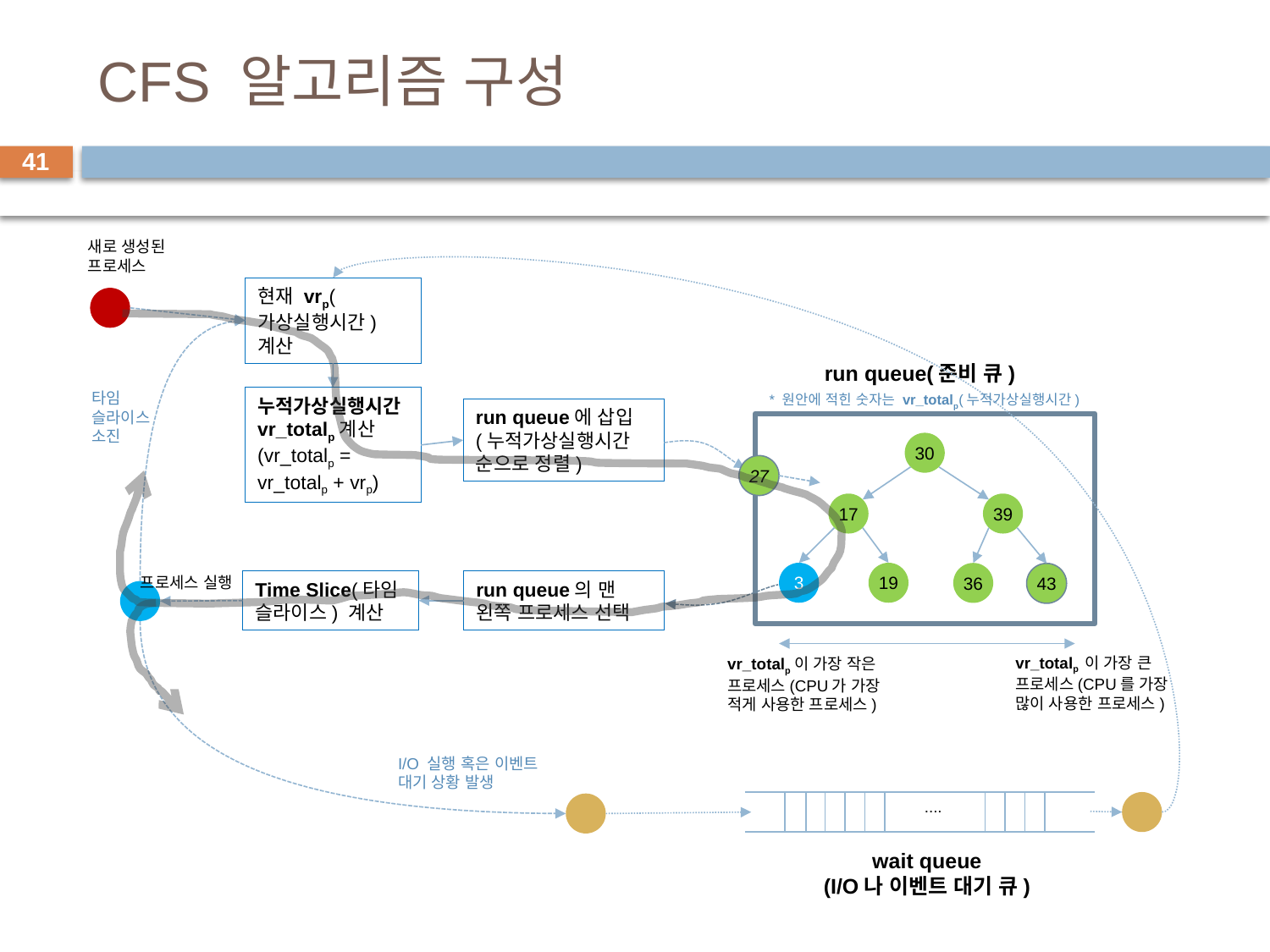

# CFS 알고리즘 구성
41
새로 생성된
프로세스
현재 vrp(가상실행시간) 계산

run queue(준비 큐)
타임
슬라이스
소진
누적가상실행시간 vr_totalp계산
(vr_totalp = vr_totalp + vrp)
* 원안에 적힌 숫자는 vr_totalp(누적가상실행시간)
run queue에 삽입
(누적가상실행시간 순으로 정렬)

30

27
17
39
3
19
36
43
프로세스 실행
run queue의 맨 왼쪽 프로세스 선택
Time Slice(타임 슬라이스) 계산

vr_totalp 이 가장 큰
프로세스(CPU를 가장 많이 사용한 프로세스)
vr_totalp이 가장 작은
프로세스(CPU가 가장
적게 사용한 프로세스)
I/O 실행 혹은 이벤트 대기 상황 발생
....

wait queue
(I/O나 이벤트 대기 큐)